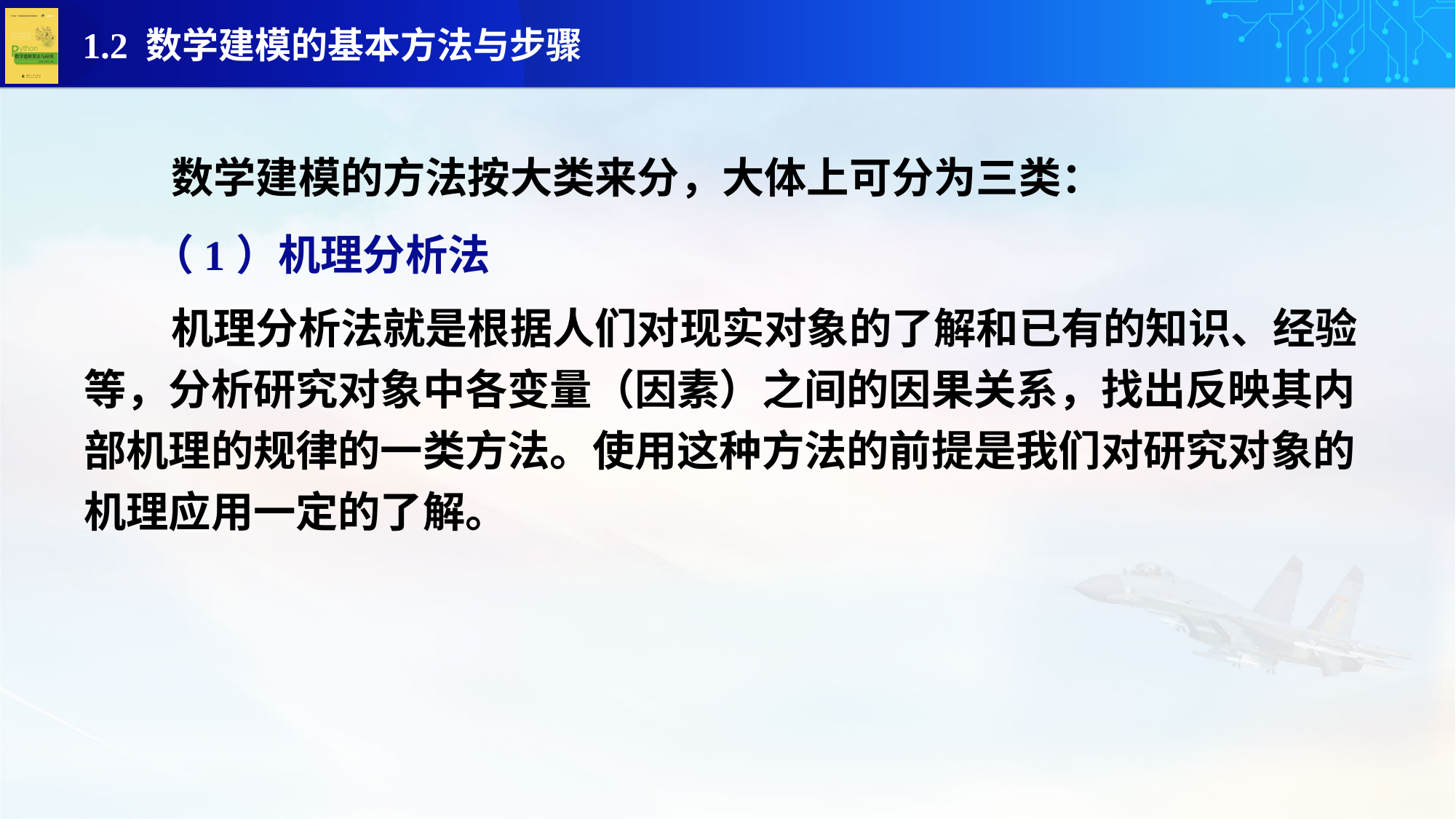

数学建模的方法按大类来分，大体上可分为三类：

      （1）机理分析法

        机理分析法就是根据人们对现实对象的了解和已有的知识、经验等，分析研究对象中各变量（因素）之间的因果关系，找出反映其内部机理的规律的一类方法。使用这种方法的前提是我们对研究对象的机理应用一定的了解。